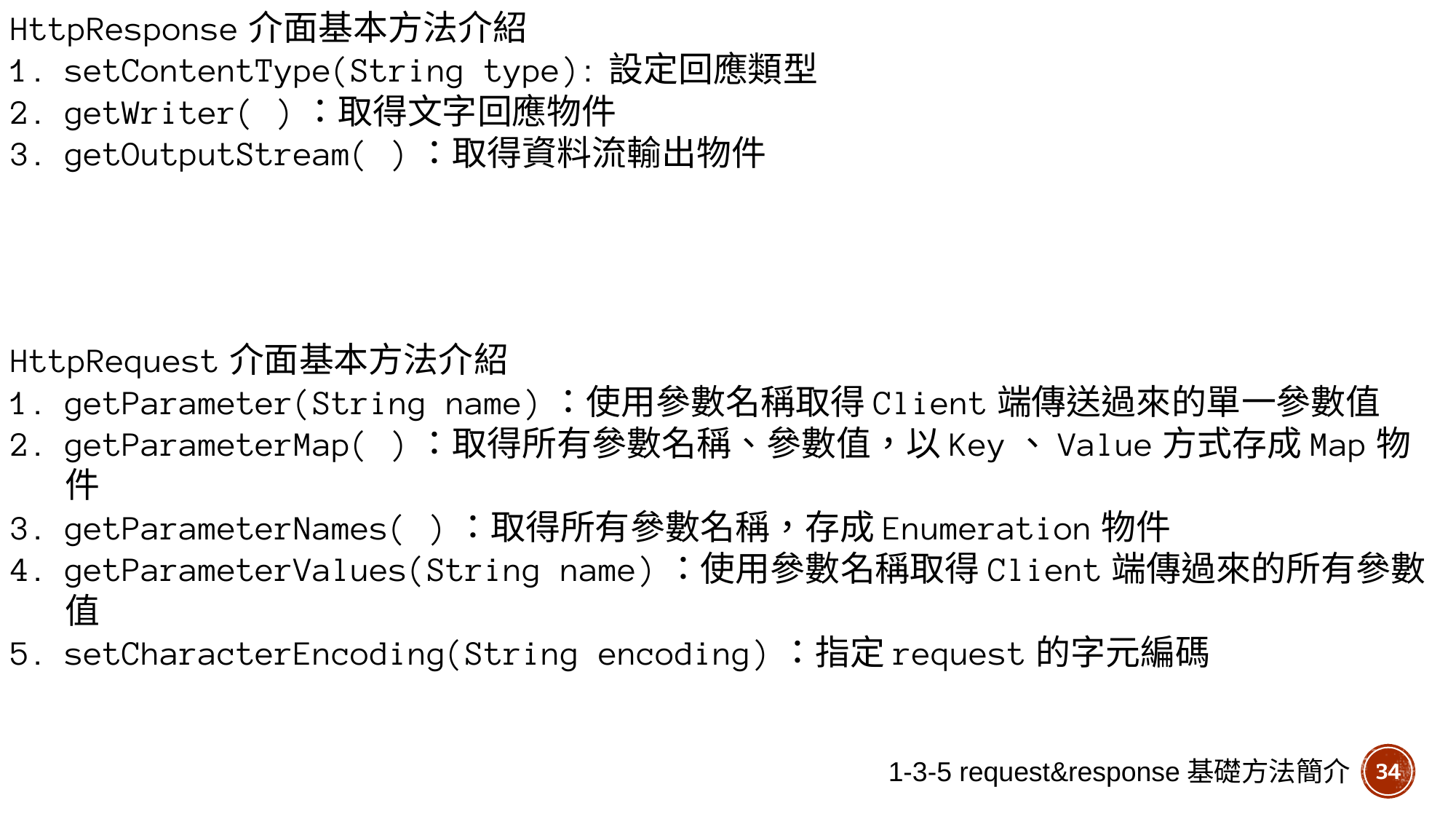

HttpResponse介面基本方法介紹
setContentType(String type):設定回應類型
getWriter( )：取得文字回應物件
getOutputStream( )：取得資料流輸出物件
HttpRequest介面基本方法介紹
getParameter(String name)：使用參數名稱取得Client端傳送過來的單一參數值
getParameterMap( )：取得所有參數名稱、參數值，以Key、Value方式存成Map物件
getParameterNames( )：取得所有參數名稱，存成Enumeration物件
getParameterValues(String name)：使用參數名稱取得Client端傳過來的所有參數值
setCharacterEncoding(String encoding)：指定request的字元編碼
1-3-5 request&response基礎方法簡介
34